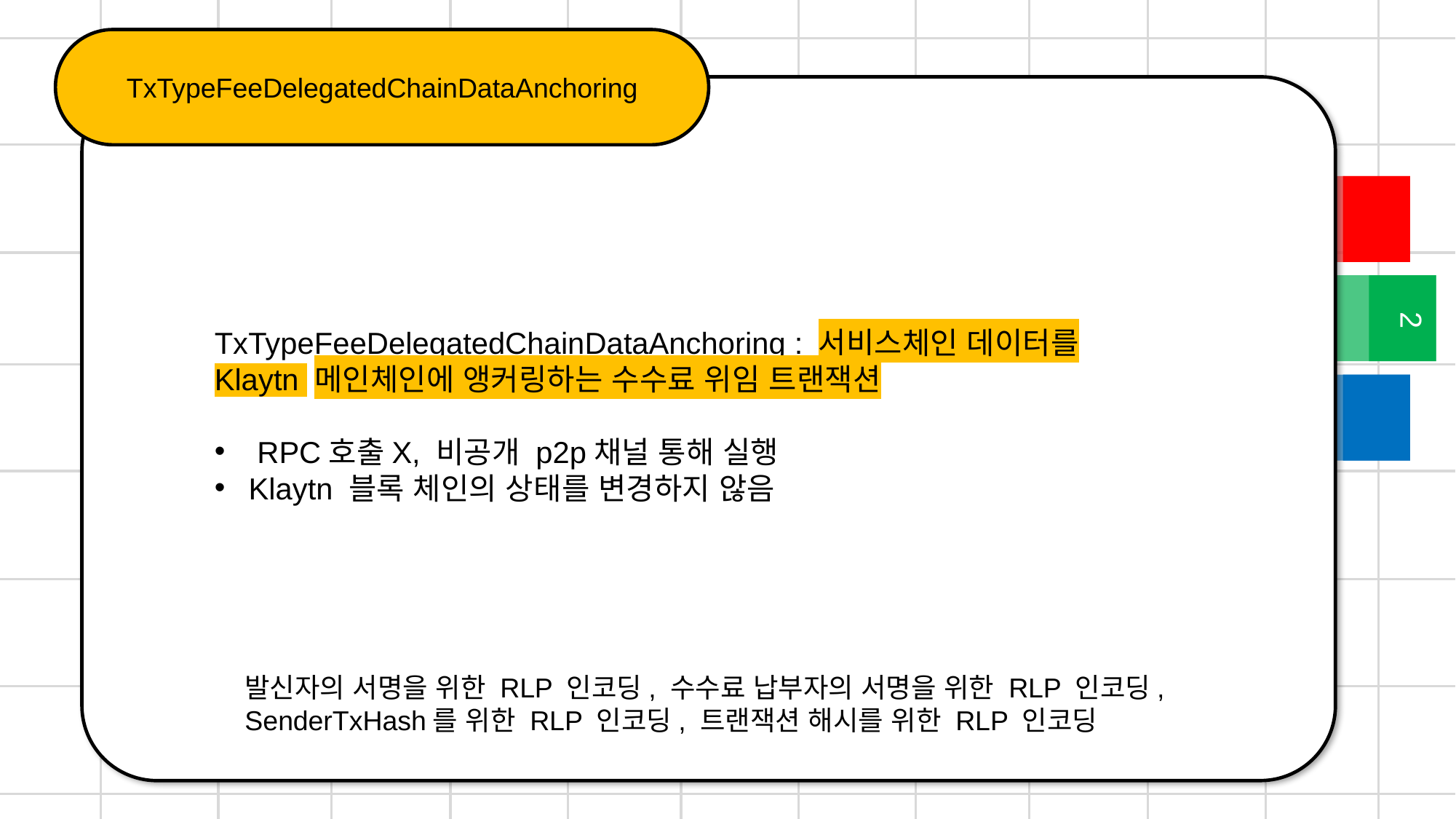

TxTypeFeeDelegatedChainDataAnchoring

2
TxTypeFeeDelegatedChainDataAnchoring : 서비스체인 데이터를 Klaytn 메인체인에 앵커링하는 수수료 위임 트랜잭션

 RPC호출X, 비공개 p2p채널 통해 실행
Klaytn 블록 체인의 상태를 변경하지 않음

발신자의 서명을 위한 RLP 인코딩, 수수료 납부자의 서명을 위한 RLP 인코딩,
SenderTxHash를 위한 RLP 인코딩, 트랜잭션 해시를 위한 RLP 인코딩